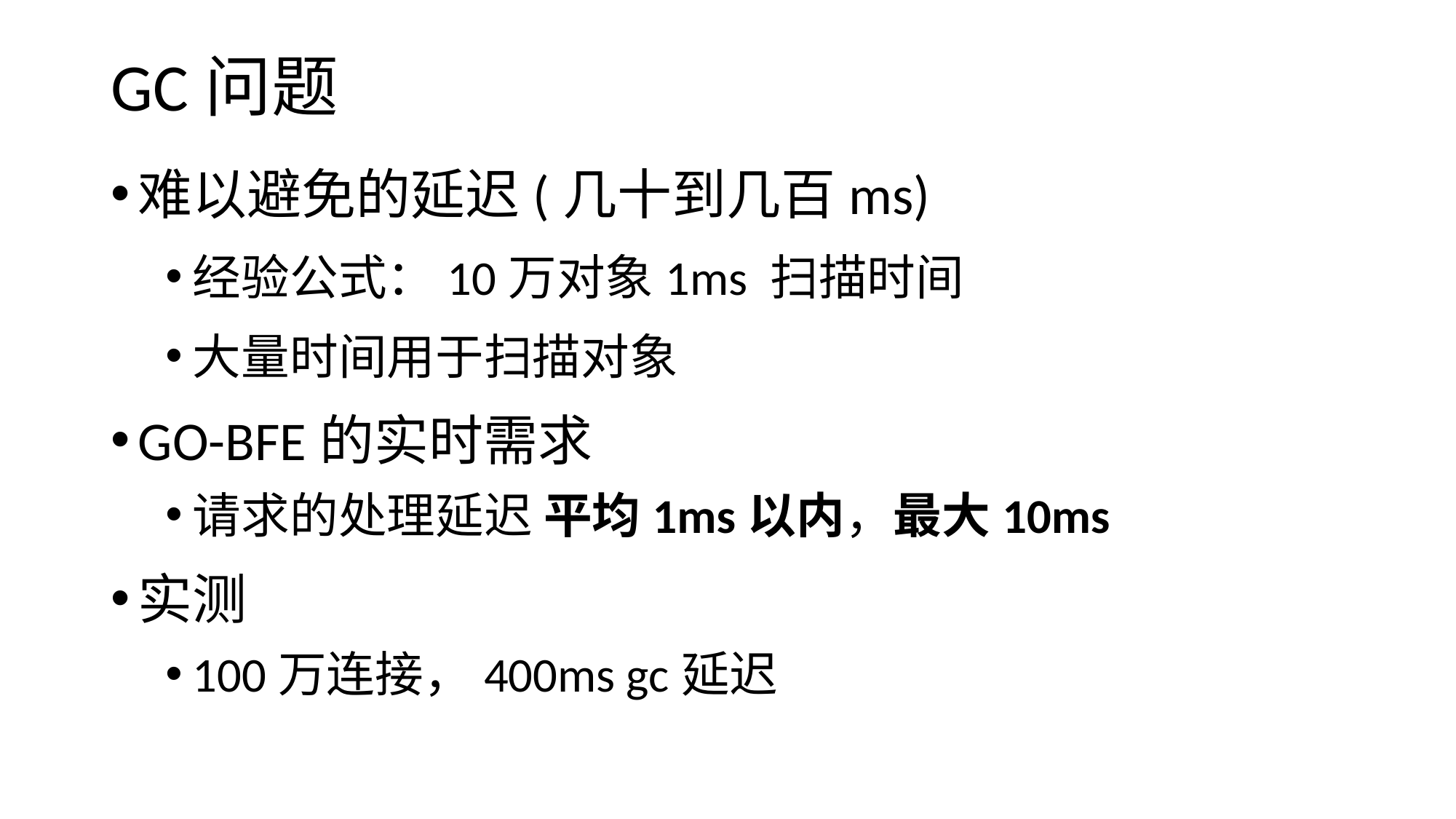

# GC问题
难以避免的延迟(几十到几百ms)
经验公式：10万对象1ms 扫描时间
大量时间用于扫描对象
GO-BFE的实时需求
请求的处理延迟 平均1ms以内，最大10ms
实测
100万连接，400ms gc延迟